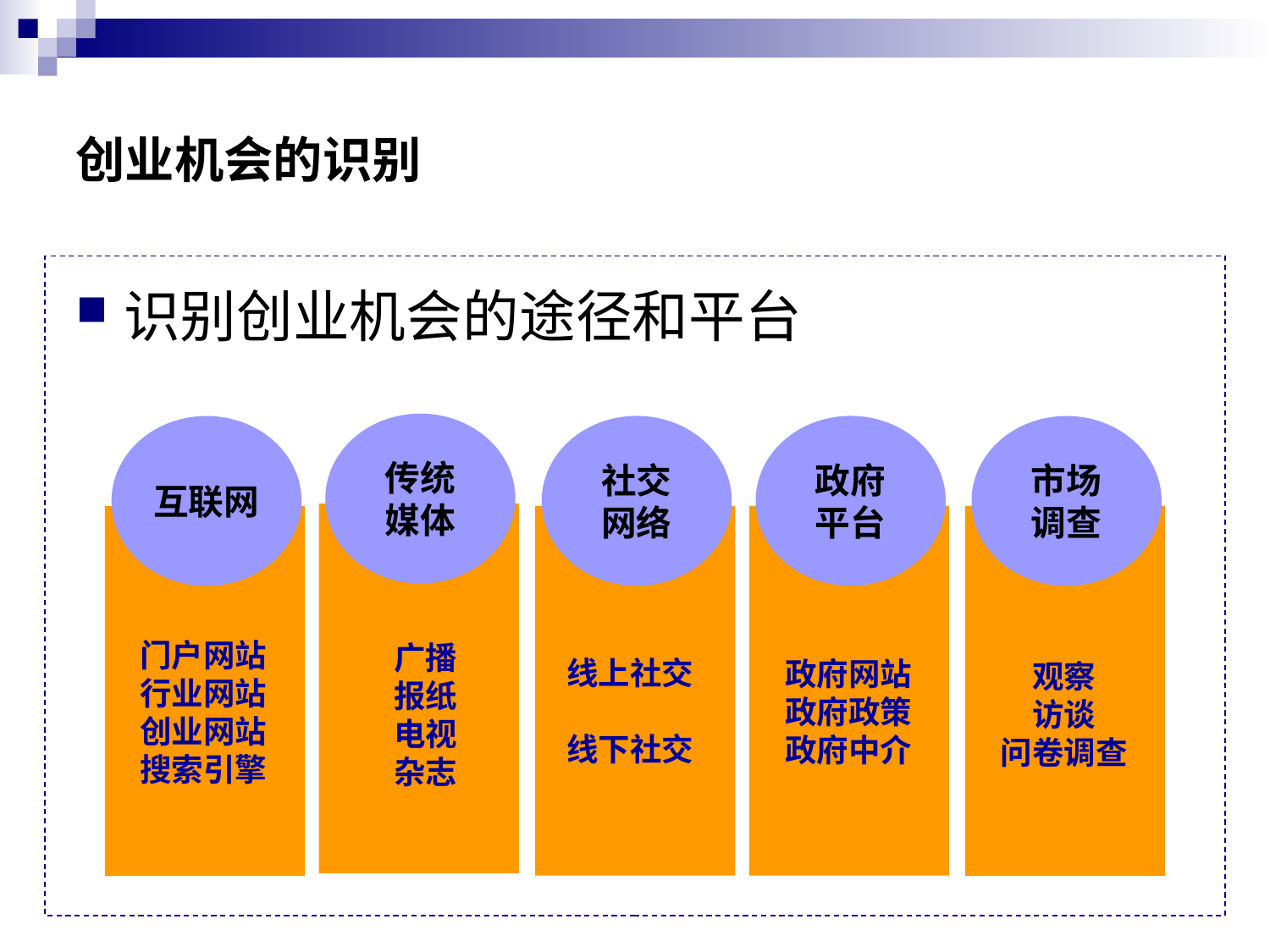

# 创业机会的识别

识别创业机会的途径和平台
传统
媒体

社交
网络

政府
平台

互联网

市场
调查

门户网站
行业网站
创业网站
搜索引擎
广播
报纸
电视
杂志
线上社交

线下社交
政府网站
政府政策
政府中介
观察
访谈
问卷调查